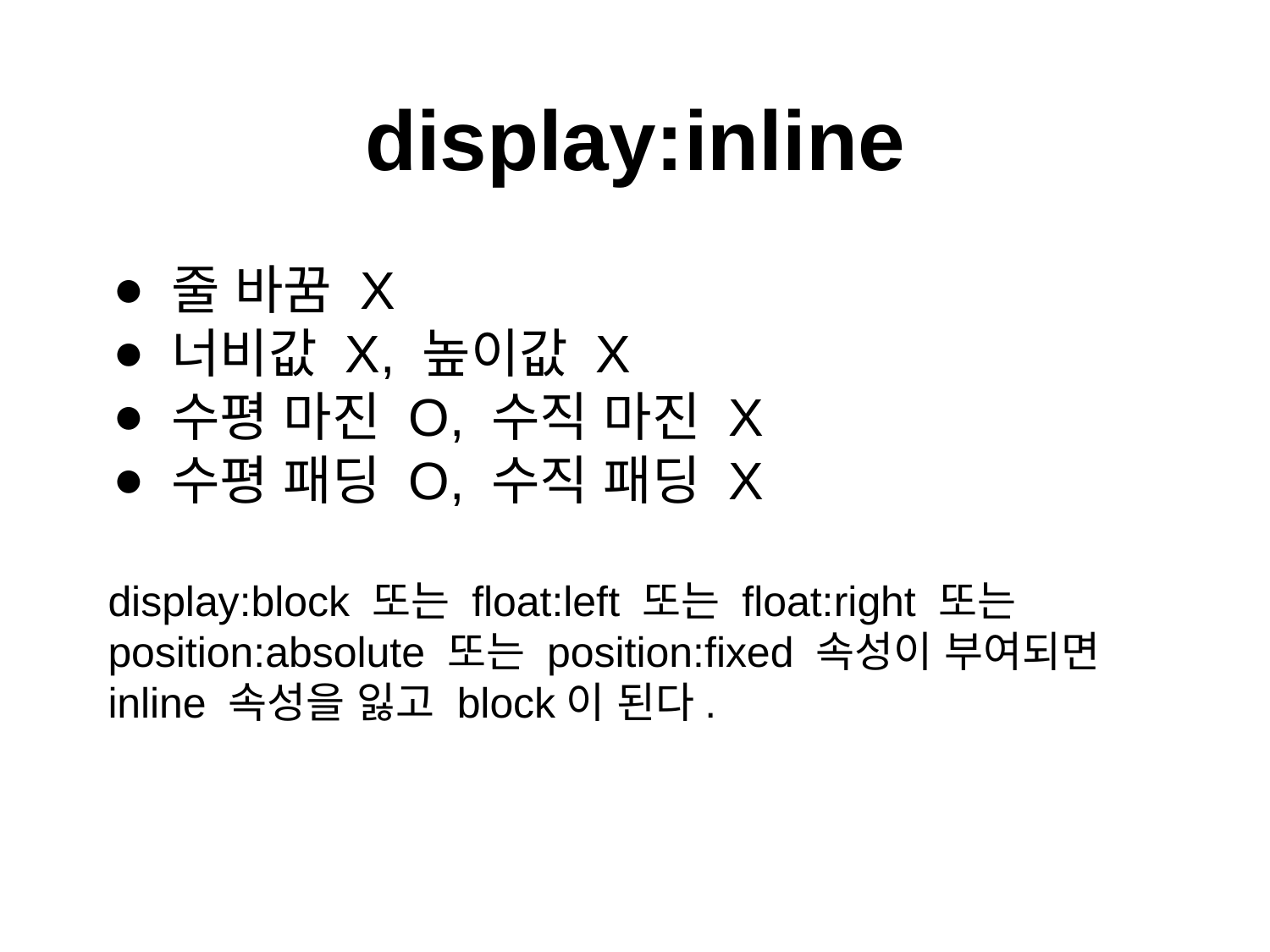

# display:inline
줄 바꿈 X
너비값 X, 높이값 X
수평 마진 O, 수직 마진 X
수평 패딩 O, 수직 패딩 X

display:block 또는 float:left 또는 float:right 또는 position:absolute 또는 position:fixed 속성이 부여되면 inline 속성을 잃고 block이 된다.